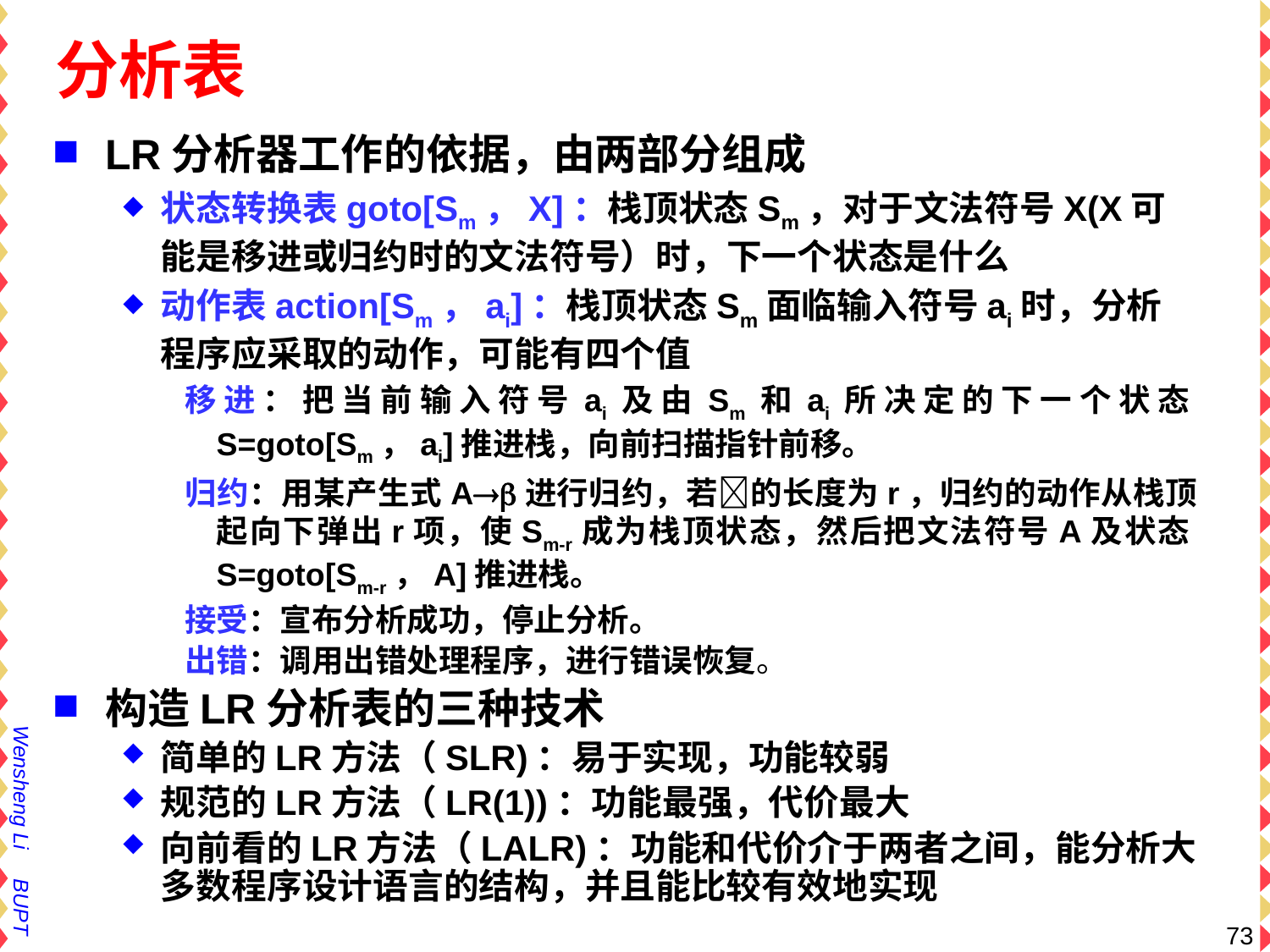

# 分析表
LR分析器工作的依据，由两部分组成
状态转换表goto[Sm，X]：栈顶状态Sm，对于文法符号X(X可能是移进或归约时的文法符号）时，下一个状态是什么
动作表action[Sm，ai]：栈顶状态Sm面临输入符号ai时，分析程序应采取的动作，可能有四个值
移进：把当前输入符号ai及由Sm和ai所决定的下一个状态S=goto[Sm，ai]推进栈，向前扫描指针前移。
归约：用某产生式A→β进行归约，若β的长度为r，归约的动作从栈顶起向下弹出r项，使Sm-r成为栈顶状态，然后把文法符号A及状态S=goto[Sm-r，A]推进栈。
接受：宣布分析成功，停止分析。
出错：调用出错处理程序，进行错误恢复。
构造LR分析表的三种技术
简单的LR方法（SLR)：易于实现，功能较弱
规范的LR方法（LR(1))：功能最强，代价最大
向前看的LR方法（LALR)：功能和代价介于两者之间，能分析大多数程序设计语言的结构，并且能比较有效地实现
73